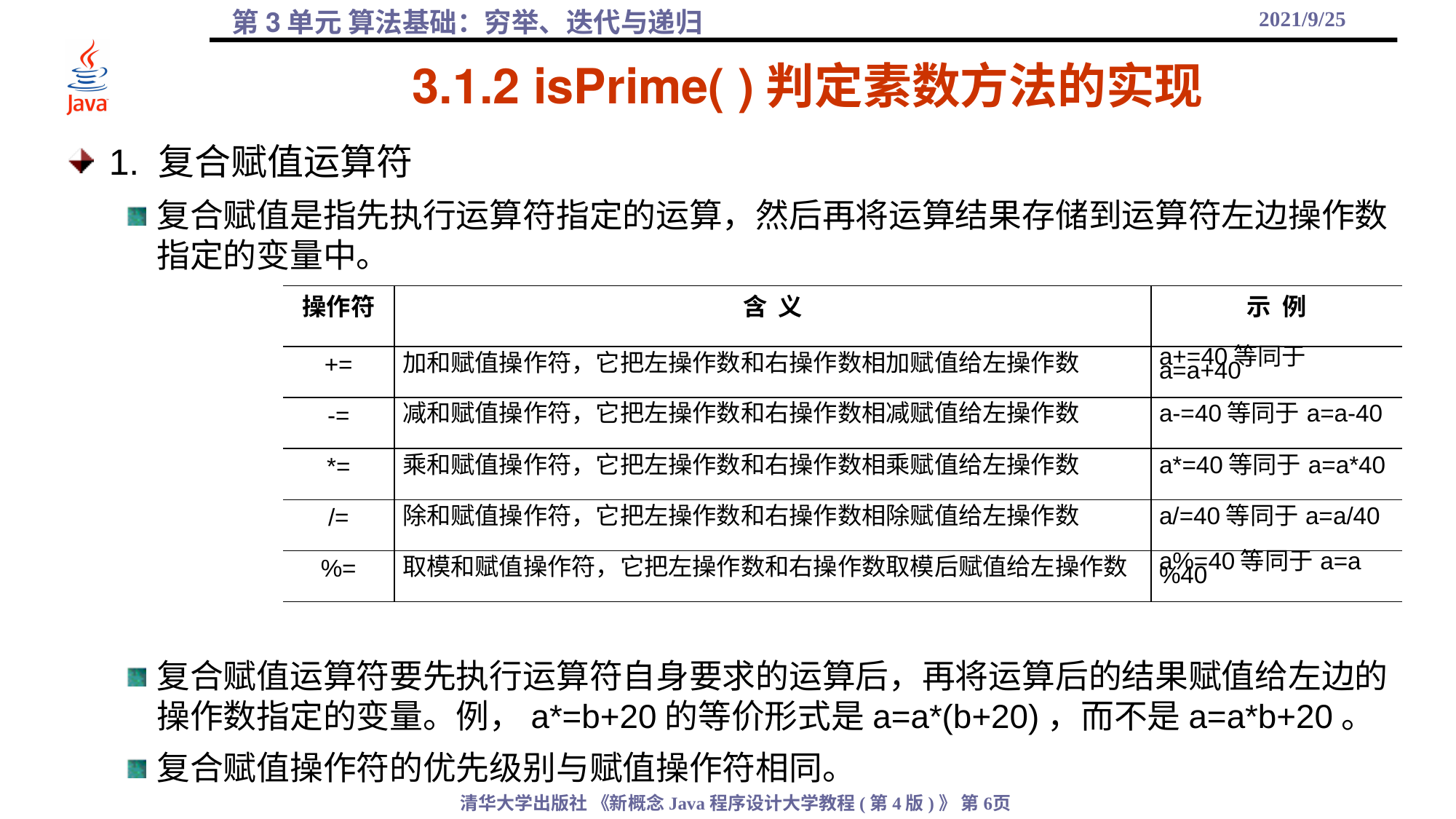

2021/9/25
# 3.1.2 isPrime( )判定素数方法的实现
1. 复合赋值运算符
复合赋值是指先执行运算符指定的运算，然后再将运算结果存储到运算符左边操作数指定的变量中。

复合赋值运算符要先执行运算符自身要求的运算后，再将运算后的结果赋值给左边的操作数指定的变量。例，a*=b+20的等价形式是a=a*(b+20)，而不是a=a*b+20。
复合赋值操作符的优先级别与赋值操作符相同。
| 操作符 | 含 义 | 示 例 |
| --- | --- | --- |
| += | 加和赋值操作符，它把左操作数和右操作数相加赋值给左操作数 | a+=40等同于a=a+40 |
| -= | 减和赋值操作符，它把左操作数和右操作数相减赋值给左操作数 | a-=40等同于a=a-40 |
| \*= | 乘和赋值操作符，它把左操作数和右操作数相乘赋值给左操作数 | a\*=40等同于a=a\*40 |
| /= | 除和赋值操作符，它把左操作数和右操作数相除赋值给左操作数 | a/=40等同于a=a/40 |
| %= | 取模和赋值操作符，它把左操作数和右操作数取模后赋值给左操作数 | a%=40等同于a=a%40 |